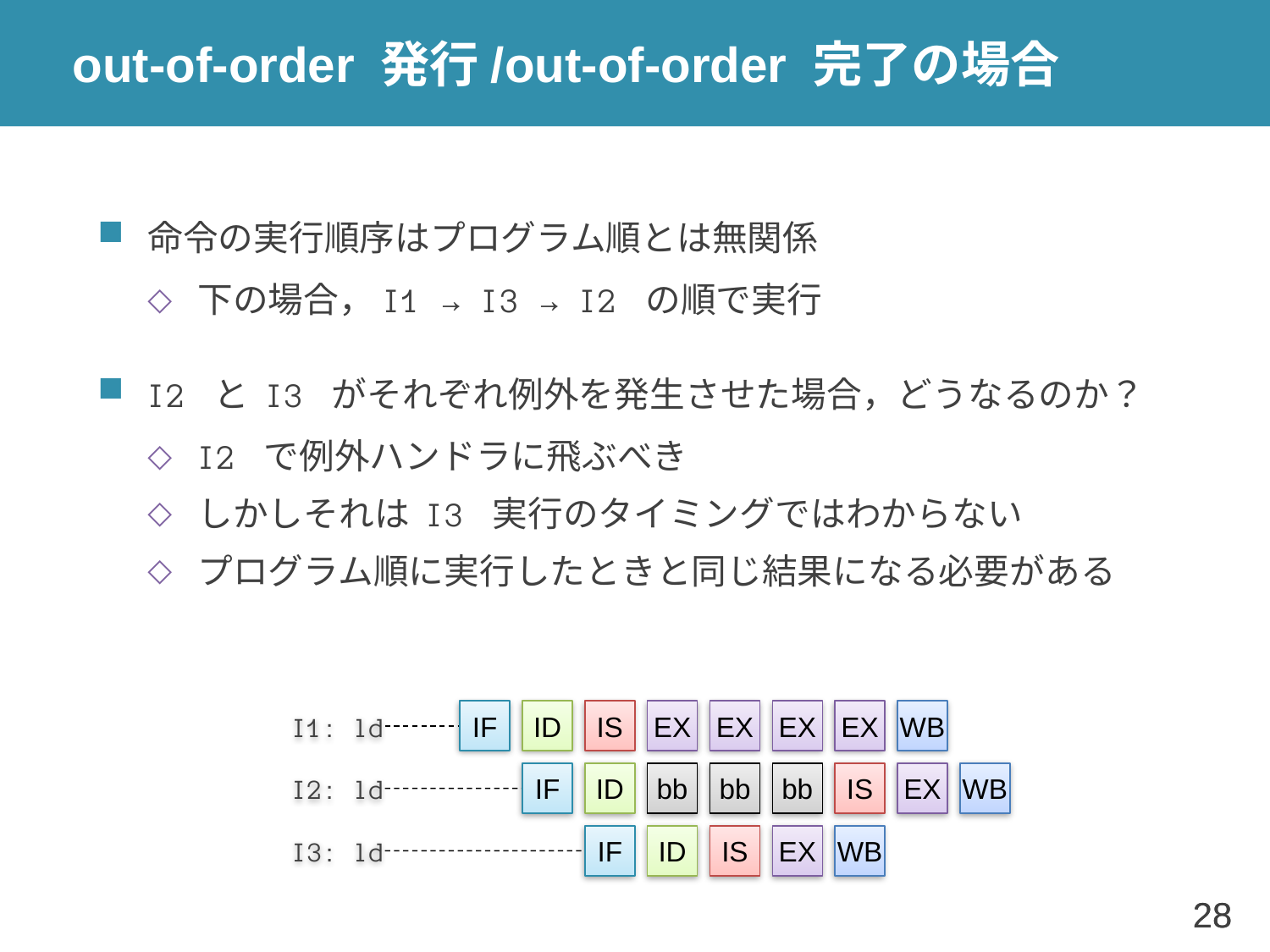

# out-of-order 発行/out-of-order 完了の場合
命令の実行順序はプログラム順とは無関係
下の場合，I1 → I3 → I2 の順で実行
I2 と I3 がそれぞれ例外を発生させた場合，どうなるのか？
I2 で例外ハンドラに飛ぶべき
しかしそれは I3 実行のタイミングではわからない
プログラム順に実行したときと同じ結果になる必要がある
I1: ld
IF
ID
IS
EX
EX
EX
EX
WB
I2: ld
IF
ID
bb
bb
bb
IS
EX
WB
ID
IS
EX
WB
I3: ld
IF